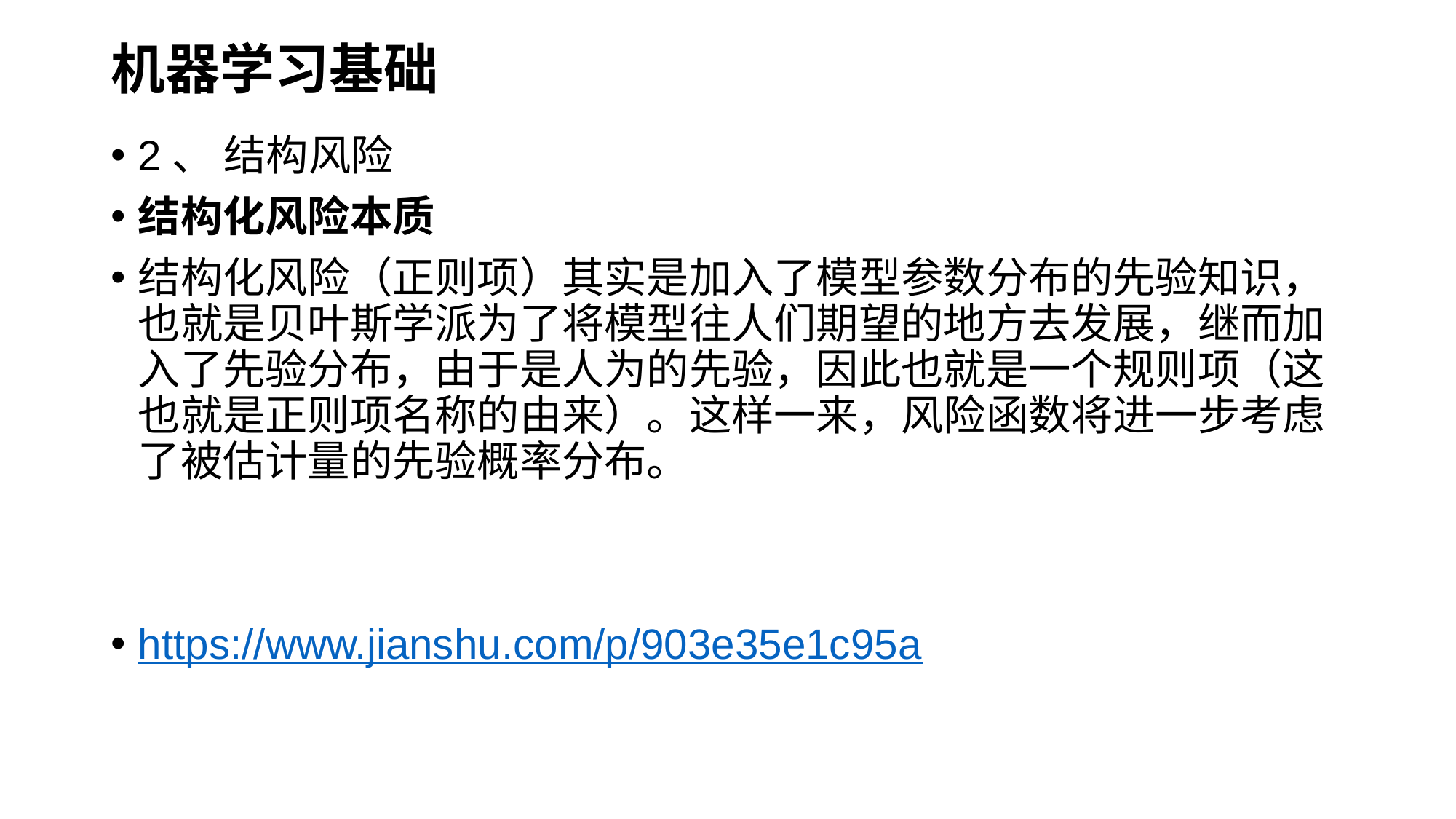

# 机器学习基础
2、 结构风险
结构化风险本质
结构化风险（正则项）其实是加入了模型参数分布的先验知识，也就是贝叶斯学派为了将模型往人们期望的地方去发展，继而加入了先验分布，由于是人为的先验，因此也就是一个规则项（这也就是正则项名称的由来）。这样一来，风险函数将进一步考虑了被估计量的先验概率分布。

https://www.jianshu.com/p/903e35e1c95a